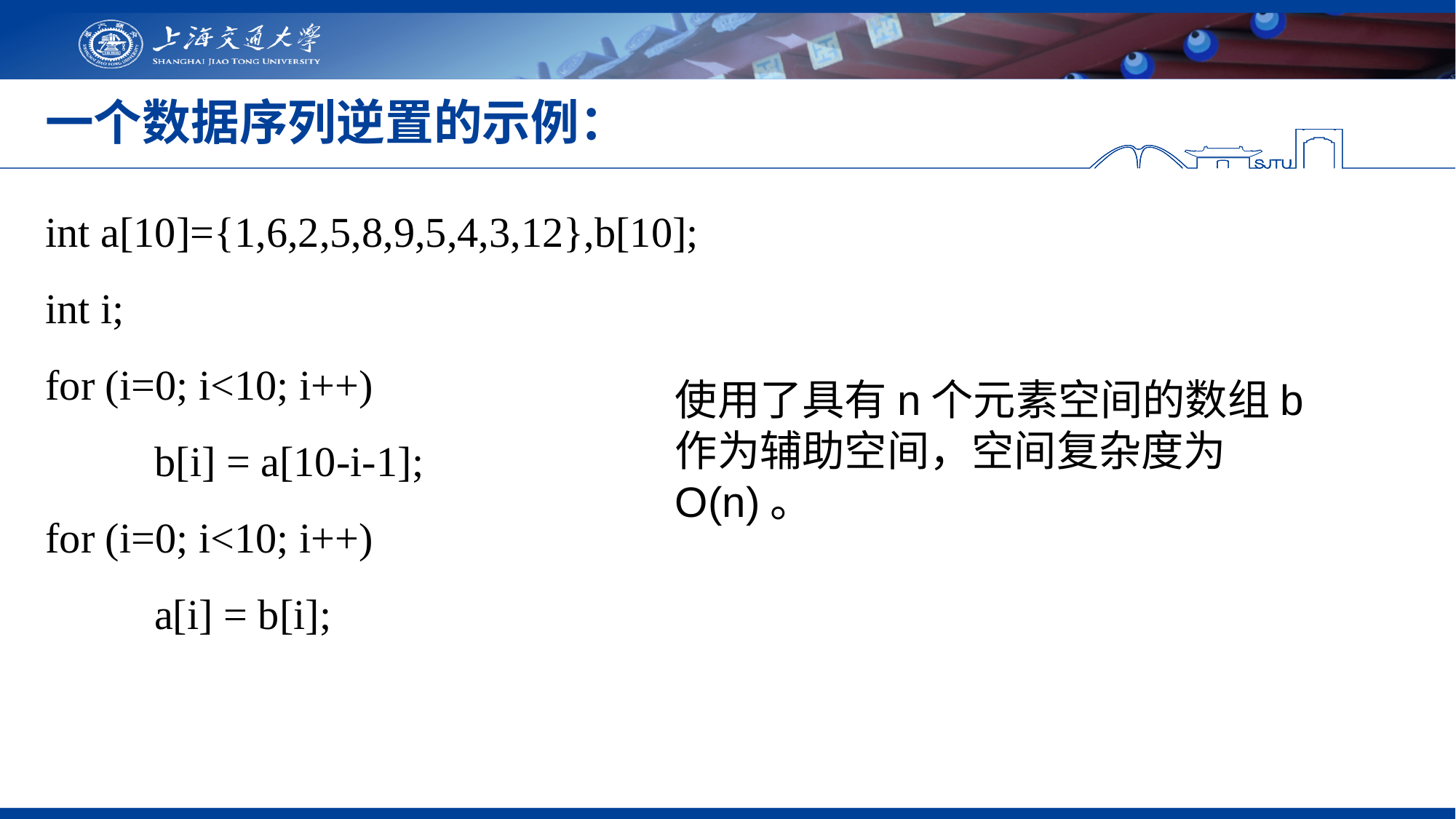

# 一个数据序列逆置的示例：
int a[10]={1,6,2,5,8,9,5,4,3,12},b[10];
int i;
for (i=0; i<10; i++)
	b[i] = a[10-i-1];
for (i=0; i<10; i++)
	a[i] = b[i];
使用了具有n个元素空间的数组b作为辅助空间，空间复杂度为O(n)。